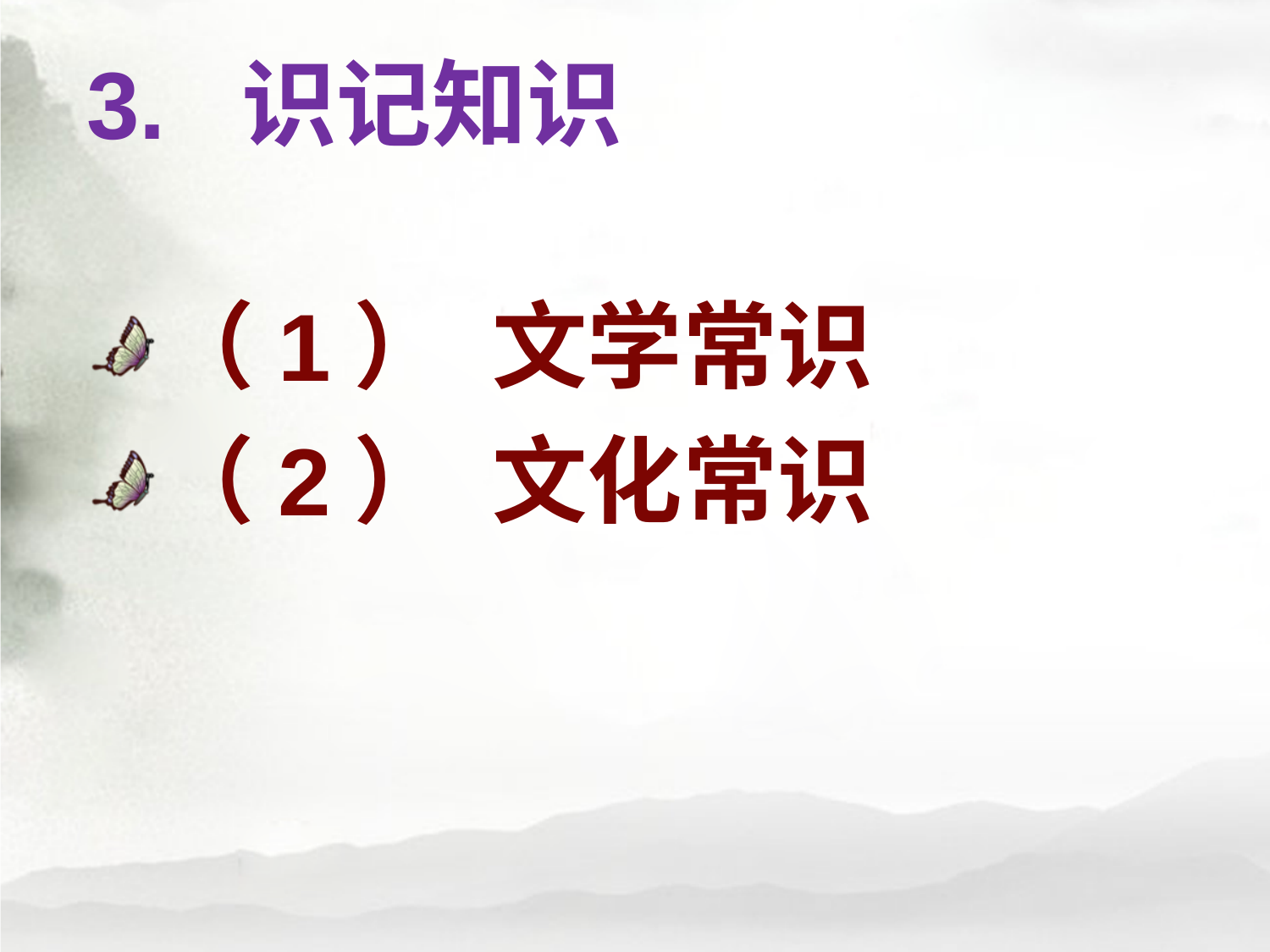

# 3.  识记知识

（1）  文学常识
（2）  文化常识